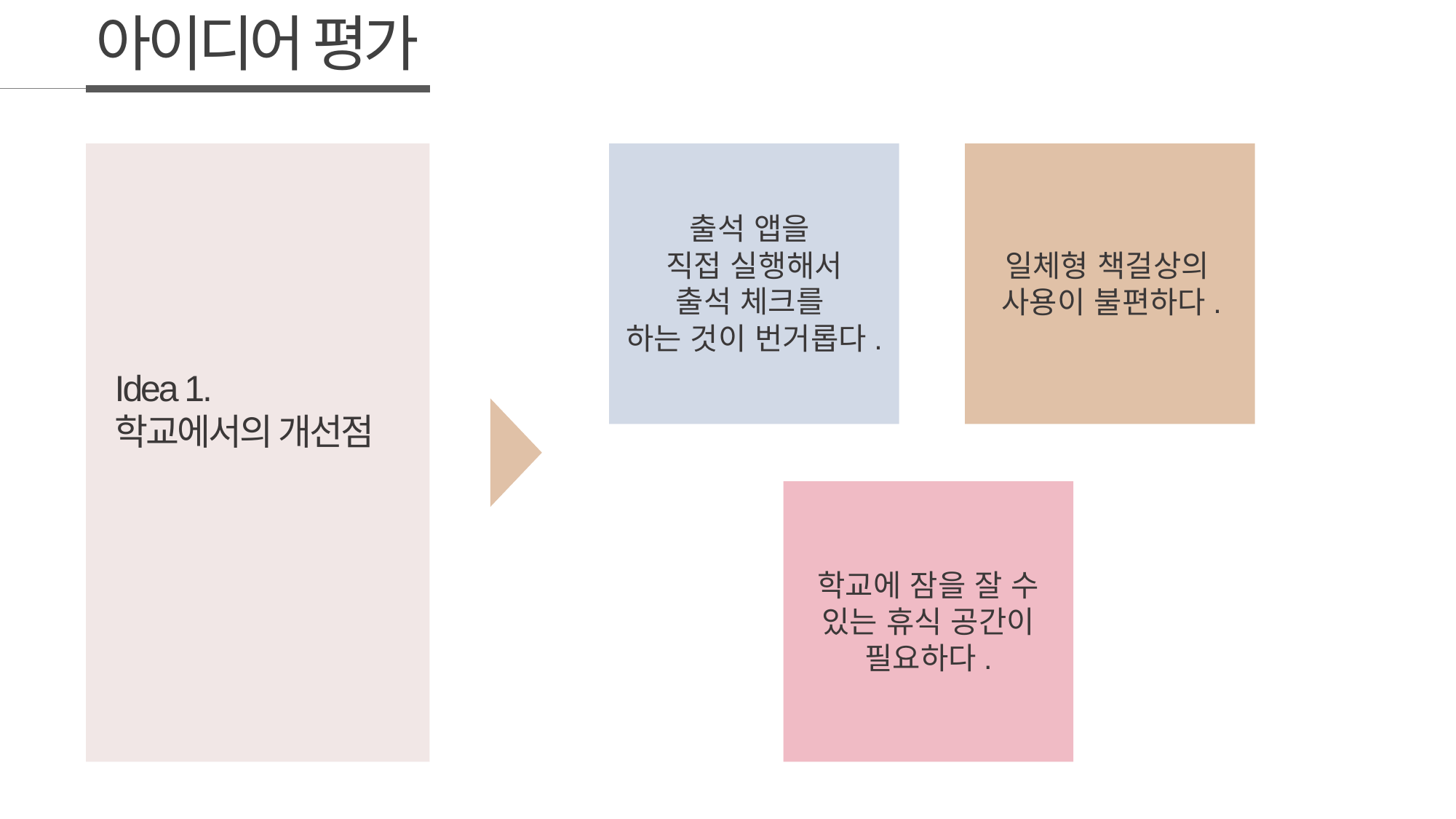

아이디어 평가

출석 앱을
직접 실행해서
출석 체크를
하는 것이 번거롭다.
일체형 책걸상의
사용이 불편하다.
Idea 1.
학교에서의 개선점

학교에 잠을 잘 수 있는 휴식 공간이 필요하다.